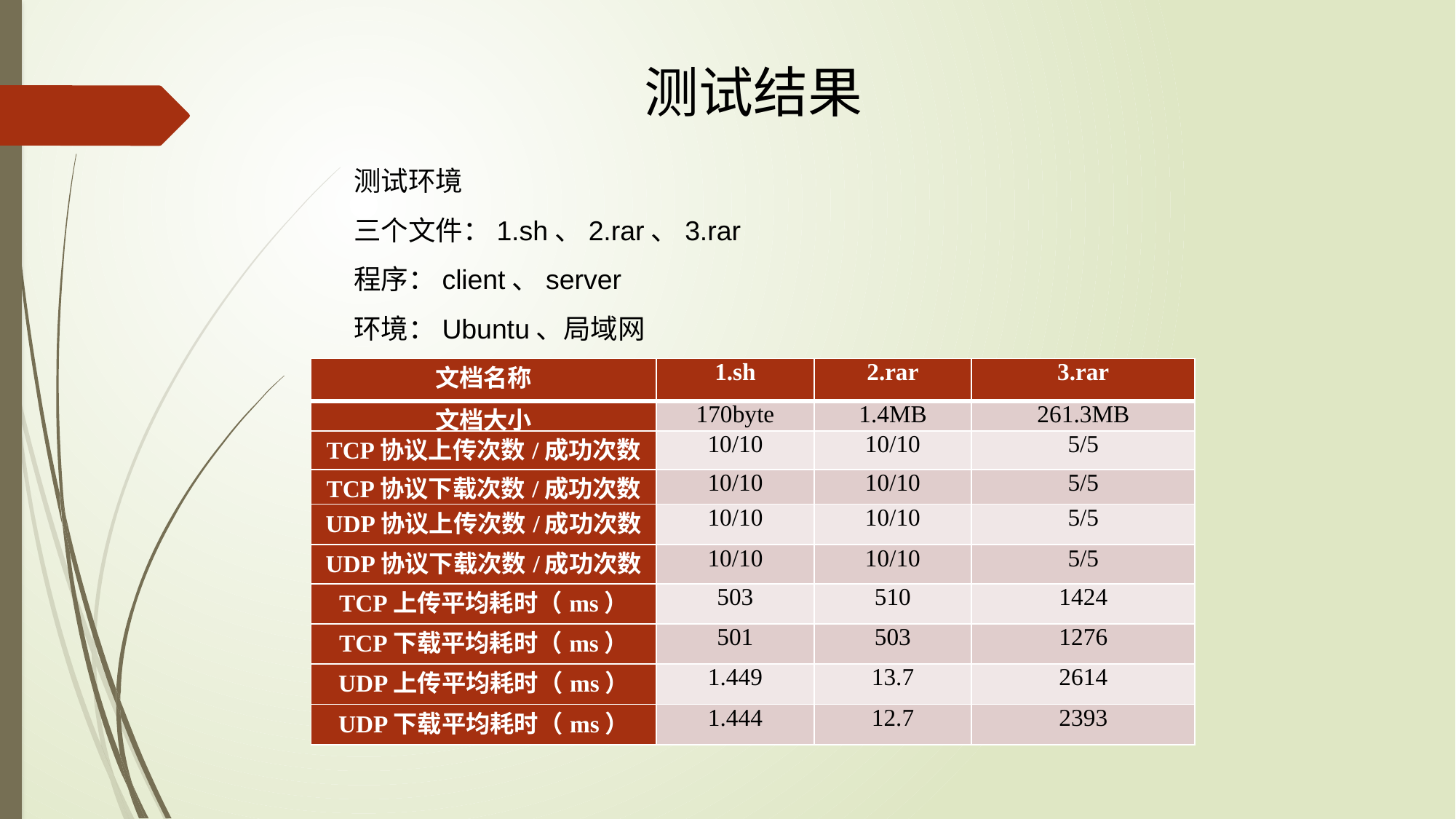

测试结果
测试环境
三个文件：1.sh、2.rar、3.rar
程序：client、server
环境：Ubuntu、局域网
| 文档名称 | 1.sh | 2.rar | 3.rar |
| --- | --- | --- | --- |
| 文档大小 | 170byte | 1.4MB | 261.3MB |
| TCP协议上传次数/成功次数 | 10/10 | 10/10 | 5/5 |
| TCP协议下载次数/成功次数 | 10/10 | 10/10 | 5/5 |
| UDP协议上传次数/成功次数 | 10/10 | 10/10 | 5/5 |
| UDP协议下载次数/成功次数 | 10/10 | 10/10 | 5/5 |
| TCP上传平均耗时（ms） | 503 | 510 | 1424 |
| TCP下载平均耗时（ms） | 501 | 503 | 1276 |
| UDP上传平均耗时（ms） | 1.449 | 13.7 | 2614 |
| UDP下载平均耗时（ms） | 1.444 | 12.7 | 2393 |